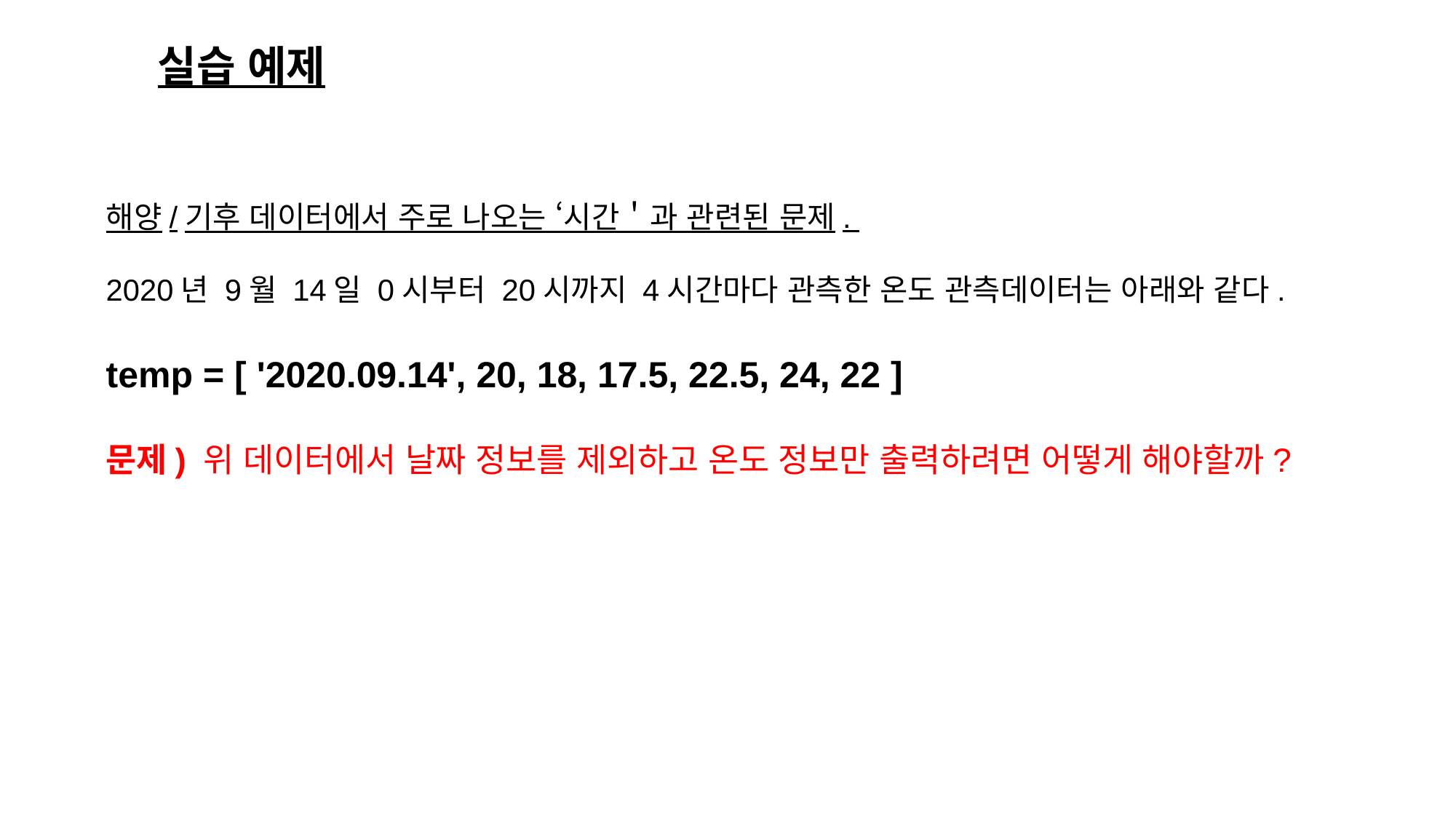

# 실습 예제
해양/기후 데이터에서 주로 나오는 ‘시간＇과 관련된 문제.

2020년 9월 14일 0시부터 20시까지 4시간마다 관측한 온도 관측데이터는 아래와 같다.

temp = [ '2020.09.14', 20, 18, 17.5, 22.5, 24, 22 ]

문제) 위 데이터에서 날짜 정보를 제외하고 온도 정보만 출력하려면 어떻게 해야할까?